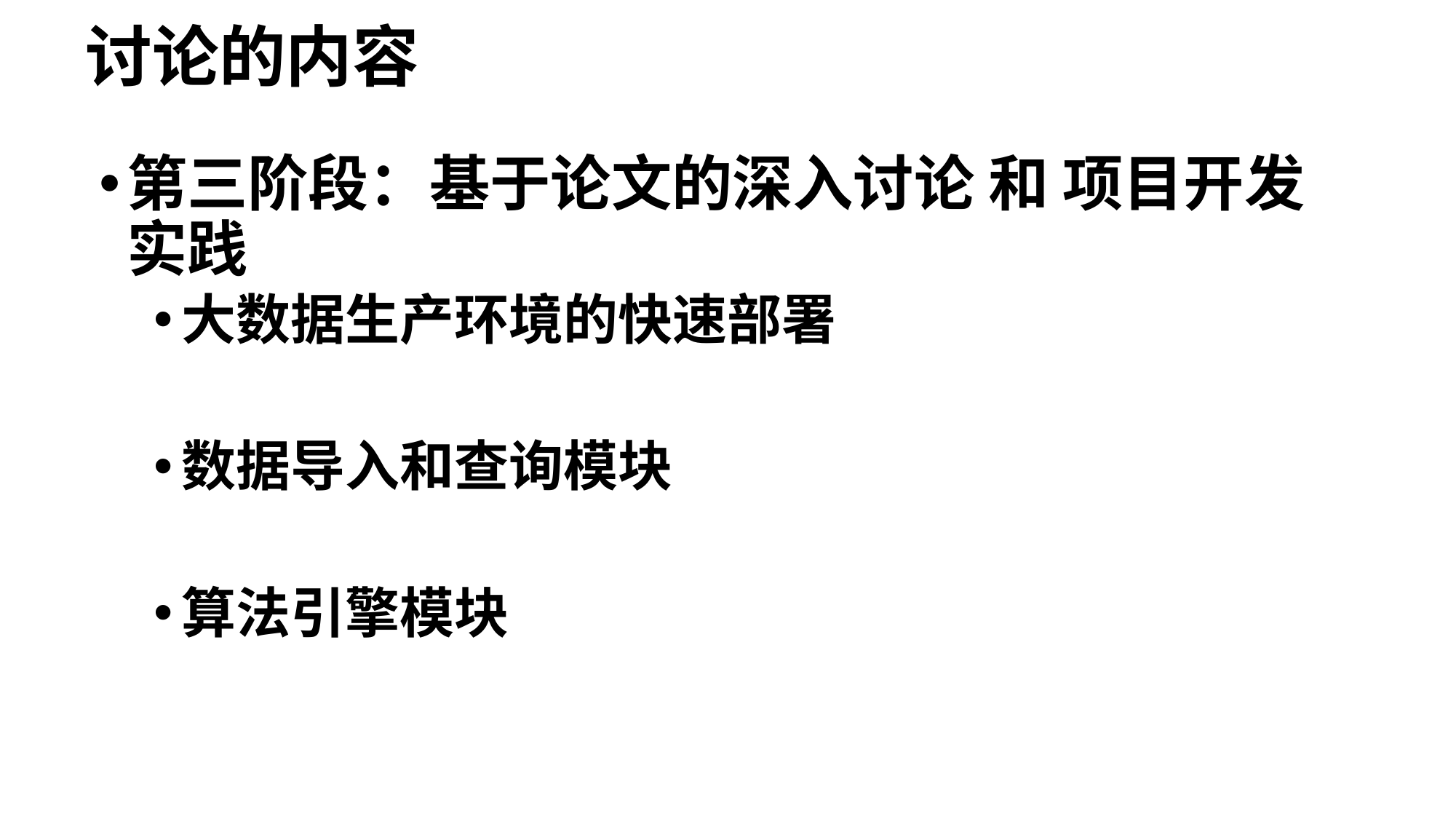

# 讨论的内容
第三阶段：基于论文的深入讨论 和 项目开发实践
大数据生产环境的快速部署

数据导入和查询模块

算法引擎模块